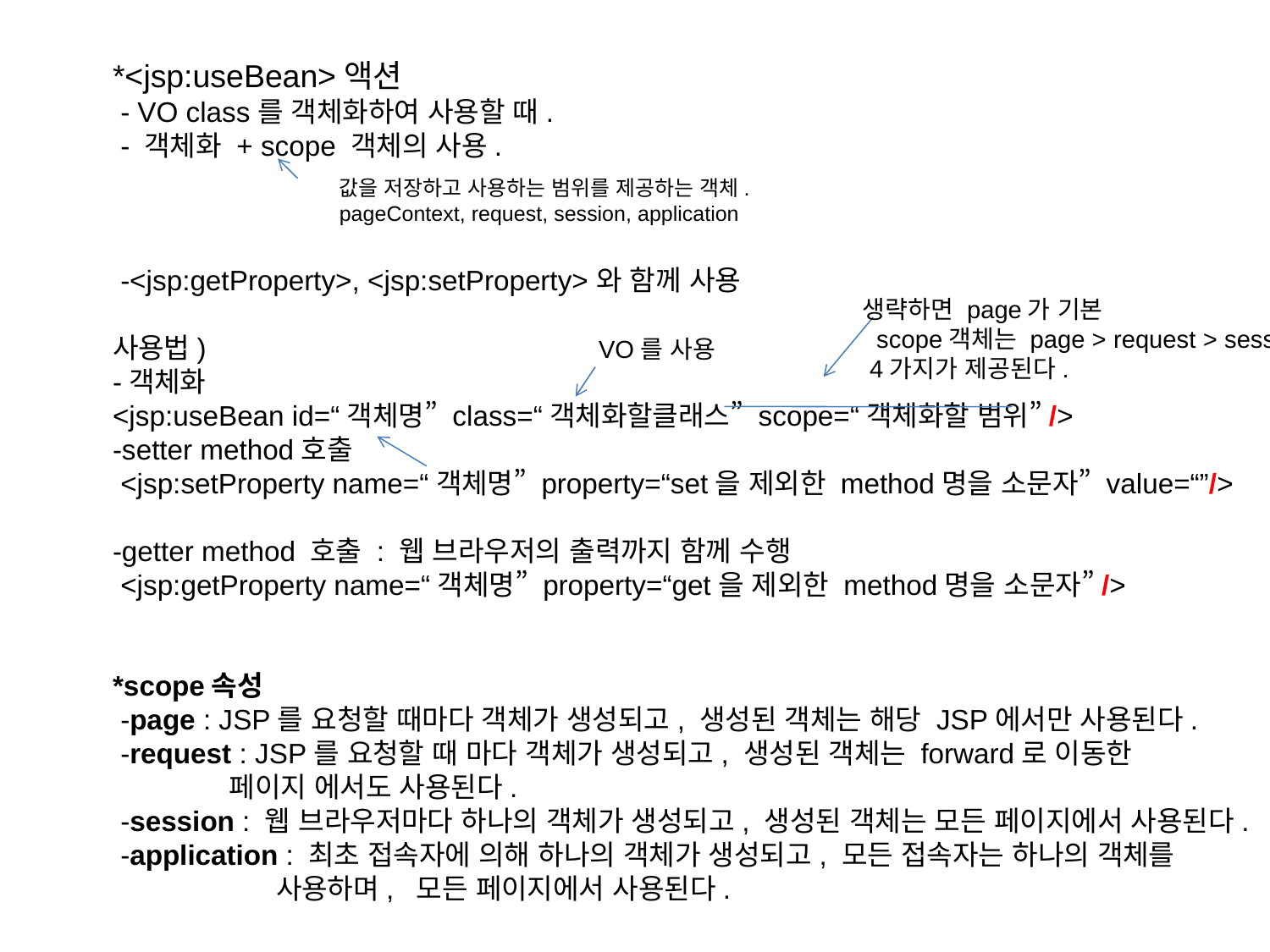

*<jsp:useBean>액션
 - VO class를 객체화하여 사용할 때.
 - 객체화 + scope 객체의 사용.

 -<jsp:getProperty>, <jsp:setProperty>와 함께 사용

사용법)
-객체화
<jsp:useBean id=“객체명” class=“객체화할클래스” scope=“객체화할 범위”/>
-setter method호출
 <jsp:setProperty name=“객체명” property=“set을 제외한 method명을 소문자” value=“”/>

-getter method 호출 : 웹 브라우저의 출력까지 함께 수행
 <jsp:getProperty name=“객체명” property=“get을 제외한 method명을 소문자”/>

*scope속성
 -page : JSP를 요청할 때마다 객체가 생성되고, 생성된 객체는 해당 JSP에서만 사용된다.
 -request : JSP를 요청할 때 마다 객체가 생성되고, 생성된 객체는 forward로 이동한
              페이지 에서도 사용된다.
 -session : 웹 브라우저마다 하나의 객체가 생성되고, 생성된 객체는 모든 페이지에서 사용된다.
 -application : 최초 접속자에 의해 하나의 객체가 생성되고, 모든 접속자는 하나의 객체를
                    사용하며,  모든 페이지에서 사용된다.

값을 저장하고 사용하는 범위를 제공하는 객체.
pageContext, request, session, application
생략하면 page가 기본
  scope객체는 page > request > session > application
 4가지가 제공된다.
VO를 사용